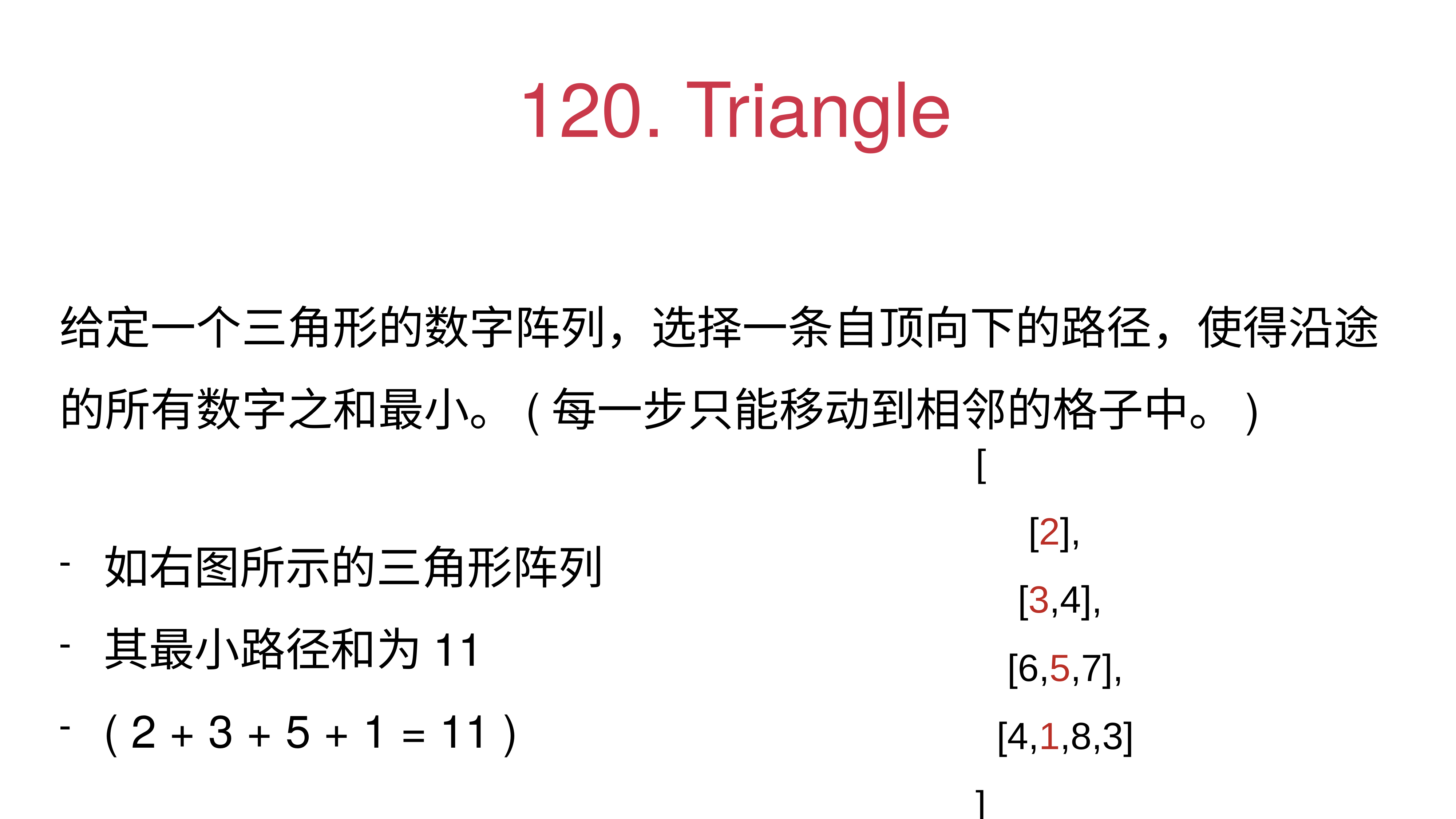

# 120. Triangle
给定一个三角形的数字阵列，选择一条自顶向下的路径，使得沿途的所有数字之和最小。(每一步只能移动到相邻的格子中。)
[
     [2],
    [3,4],
   [6,5,7],
  [4,1,8,3]
]
如右图所示的三角形阵列
其最小路径和为11
( 2 + 3 + 5 + 1 = 11 )